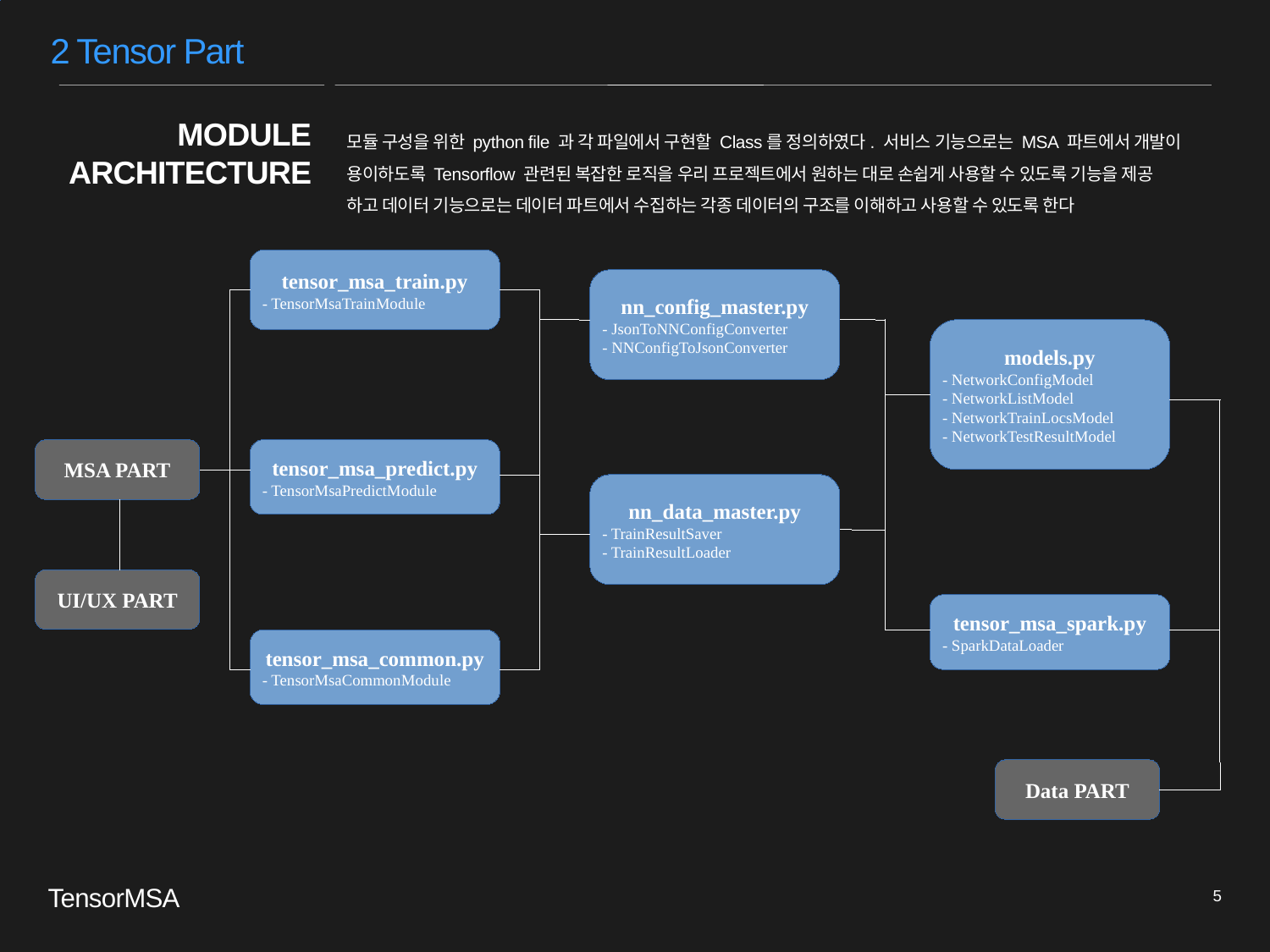

2 Tensor Part

MODULE
ARCHITECTURE
모듈 구성을 위한 python file 과 각 파일에서 구현할 Class를 정의하였다. 서비스 기능으로는 MSA 파트에서 개발이 용이하도록 Tensorflow 관련된 복잡한 로직을 우리 프로젝트에서 원하는 대로 손쉽게 사용할 수 있도록 기능을 제공
하고 데이터 기능으로는 데이터 파트에서 수집하는 각종 데이터의 구조를 이해하고 사용할 수 있도록 한다

tensor_msa_train.py
- TensorMsaTrainModule
nn_config_master.py
- JsonToNNConfigConverter
- NNConfigToJsonConverter

models.py
- NetworkConfigModel
- NetworkListModel
- NetworkTrainLocsModel
- NetworkTestResultModel

MSA PART
tensor_msa_predict.py
- TensorMsaPredictModule

nn_data_master.py
- TrainResultSaver
- TrainResultLoader

UI/UX PART
tensor_msa_spark.py
- SparkDataLoader

tensor_msa_common.py
- TensorMsaCommonModule

Data PART

TensorMSA
5